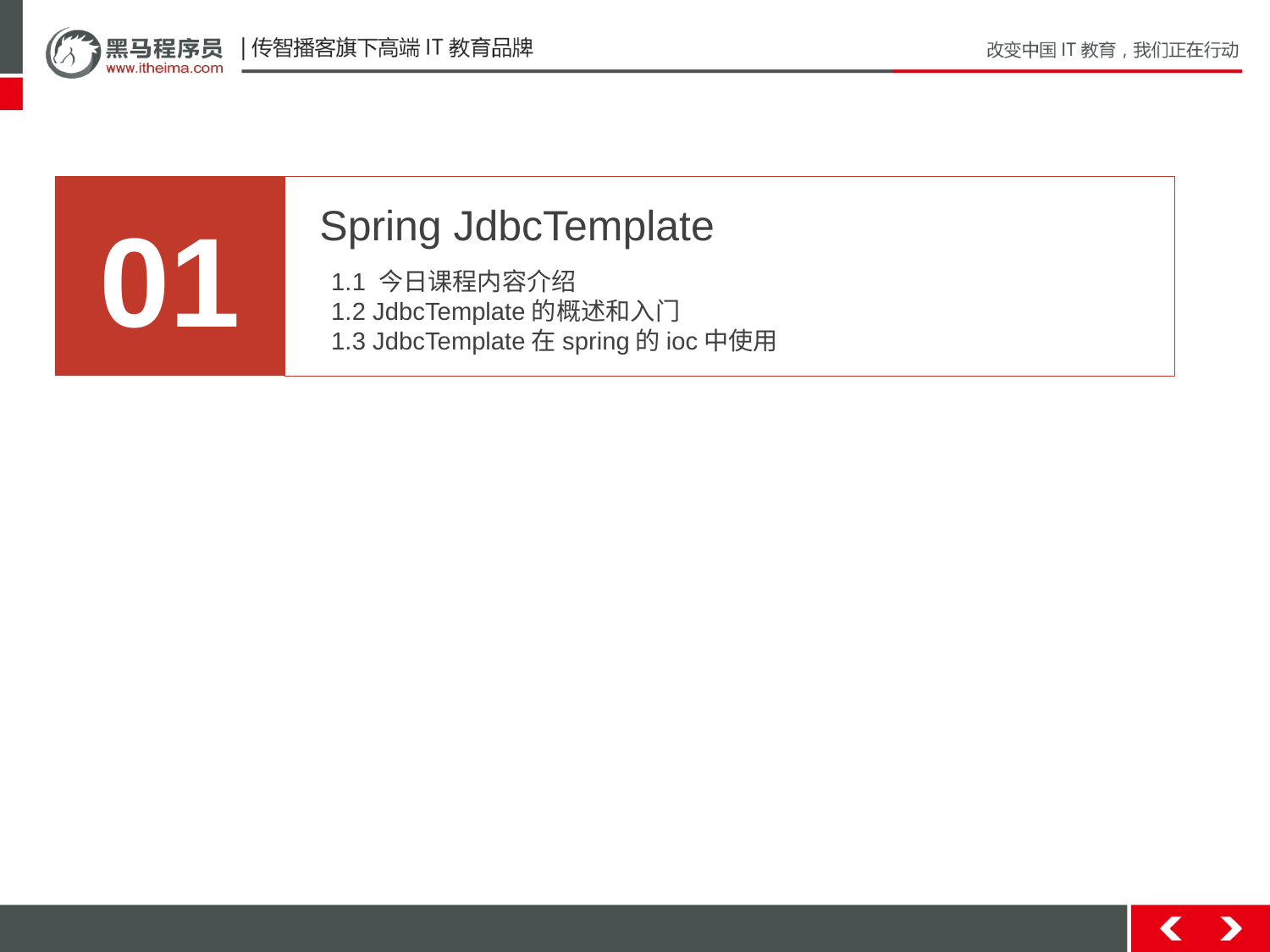

01
Spring JdbcTemplate
1.1 今日课程内容介绍
1.2 JdbcTemplate的概述和入门
1.3 JdbcTemplate在spring的ioc中使用